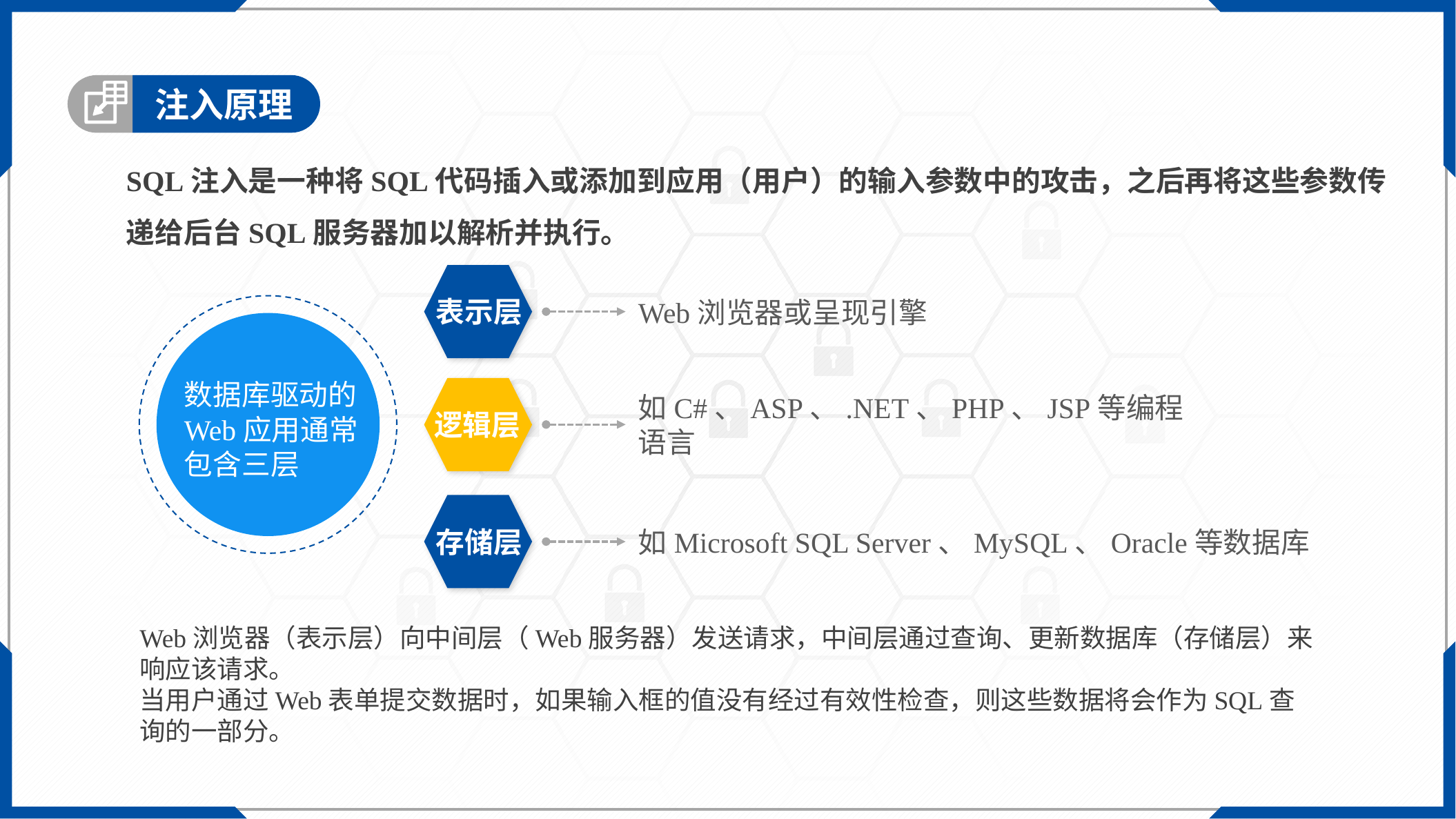

注入原理

SQL注入是一种将SQL代码插入或添加到应用（用户）的输入参数中的攻击，之后再将这些参数传递给后台SQL服务器加以解析并执行。

表示层
Web浏览器或呈现引擎

数据库驱动的Web应用通常包含三层

逻辑层
如C#、ASP、.NET、PHP、JSP等编程语言

存储层
如Microsoft SQL Server、MySQL、Oracle等数据库
Web浏览器（表示层）向中间层（Web服务器）发送请求，中间层通过查询、更新数据库（存储层）来响应该请求。
当用户通过Web表单提交数据时，如果输入框的值没有经过有效性检查，则这些数据将会作为SQL查询的一部分。